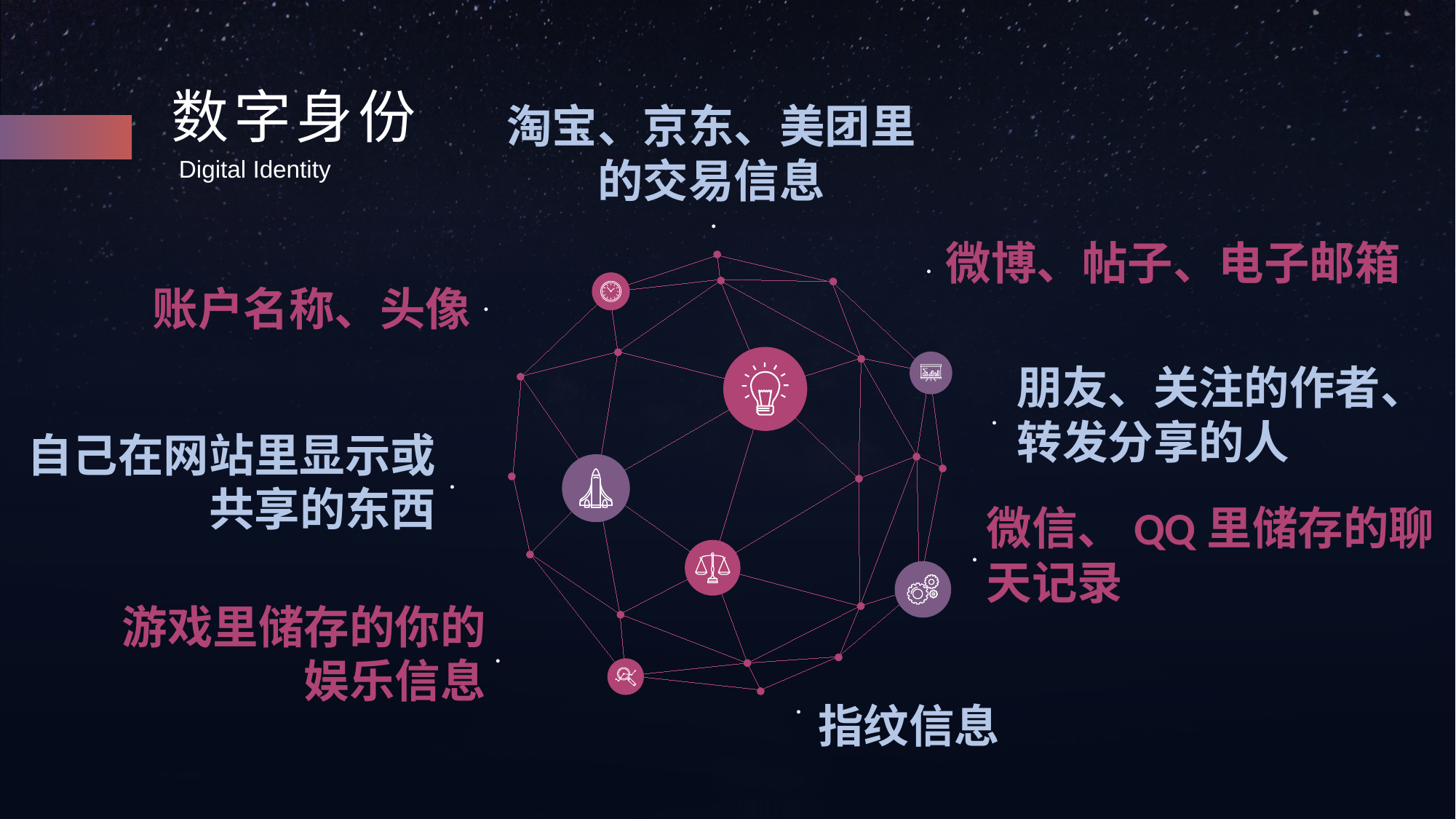

数字身份
淘宝、京东、美团里的交易信息
.

Digital Identity
微博、帖子、电子邮箱
.

账户名称、头像
.
朋友、关注的作者、转发分享的人
.
自己在网站里显示或共享的东西
.
微信、QQ里储存的聊天记录
.
游戏里储存的你的
娱乐信息
.
.
指纹信息